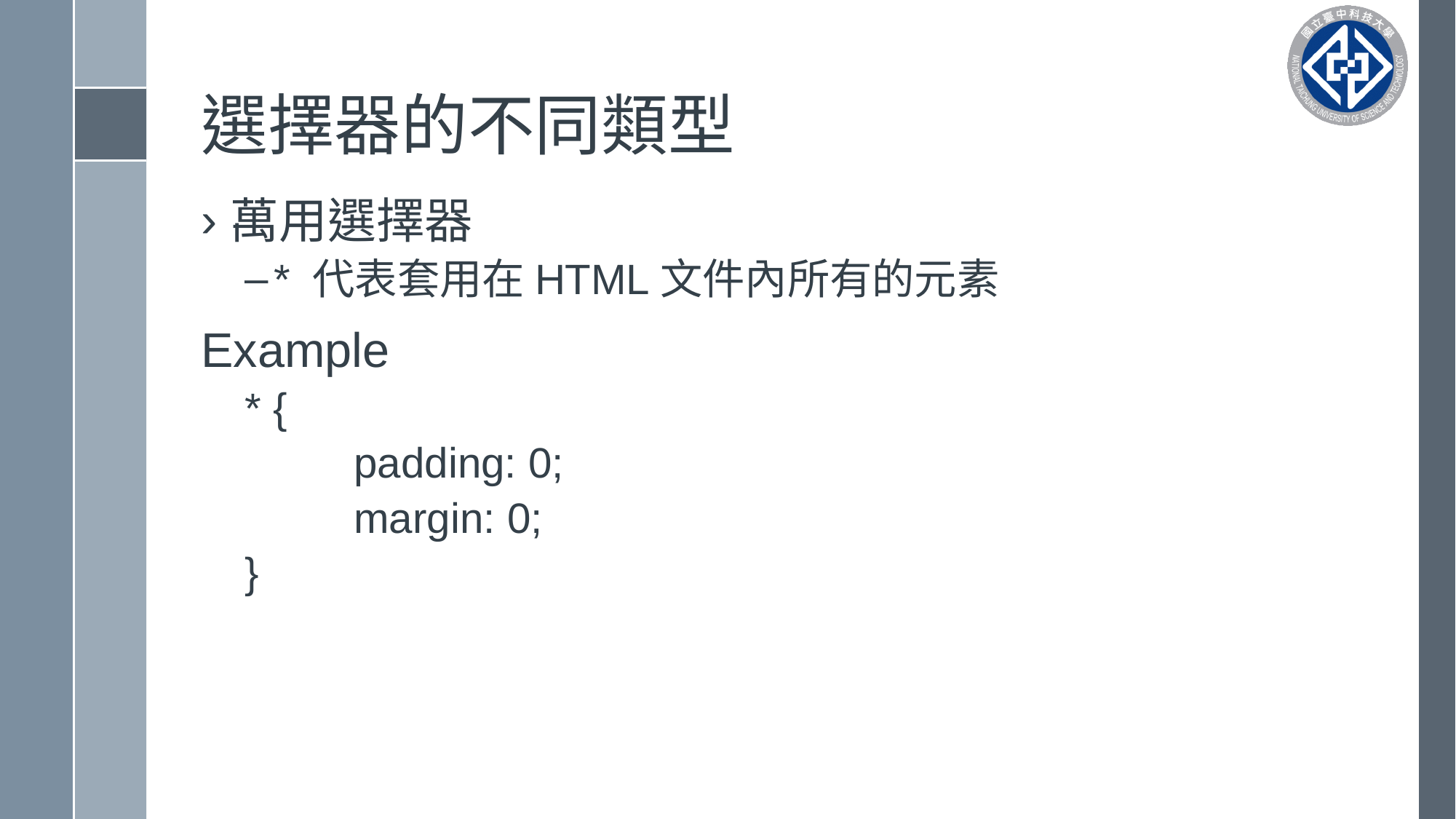

# 選擇器的不同類型
萬用選擇器
* 代表套用在HTML文件內所有的元素
Example
* {
	padding: 0;
	margin: 0;
}